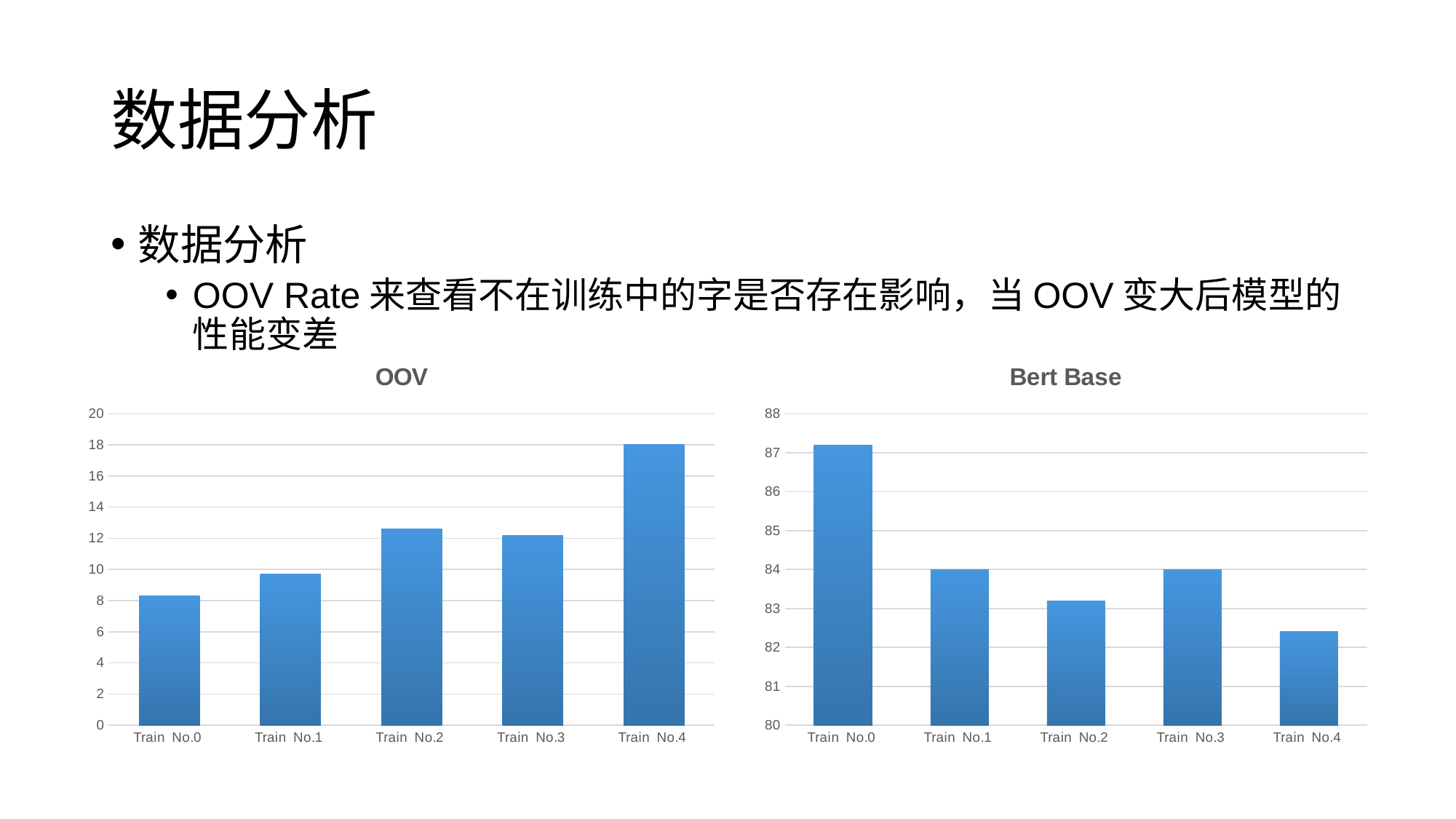

# 数据分析
数据分析
OOV Rate来查看不在训练中的字是否存在影响，当OOV变大后模型的性能变差

### Chart:

| Category | OOV |
|---|---|
| Train  No.0  | 8.31099 |
| Train  No.1  | 9.71869 |
| Train  No.2  | 12.619147 |
| Train  No.3  | 12.195122 |
| Train  No.4  | 18.043479 |

### Chart:

| Category | Bert Base |
|---|---|
| Train  No.0  | 87.2 |
| Train  No.1  | 84.0 |
| Train  No.2  | 83.2 |
| Train  No.3  | 84.0 |
| Train  No.4  | 82.4 |